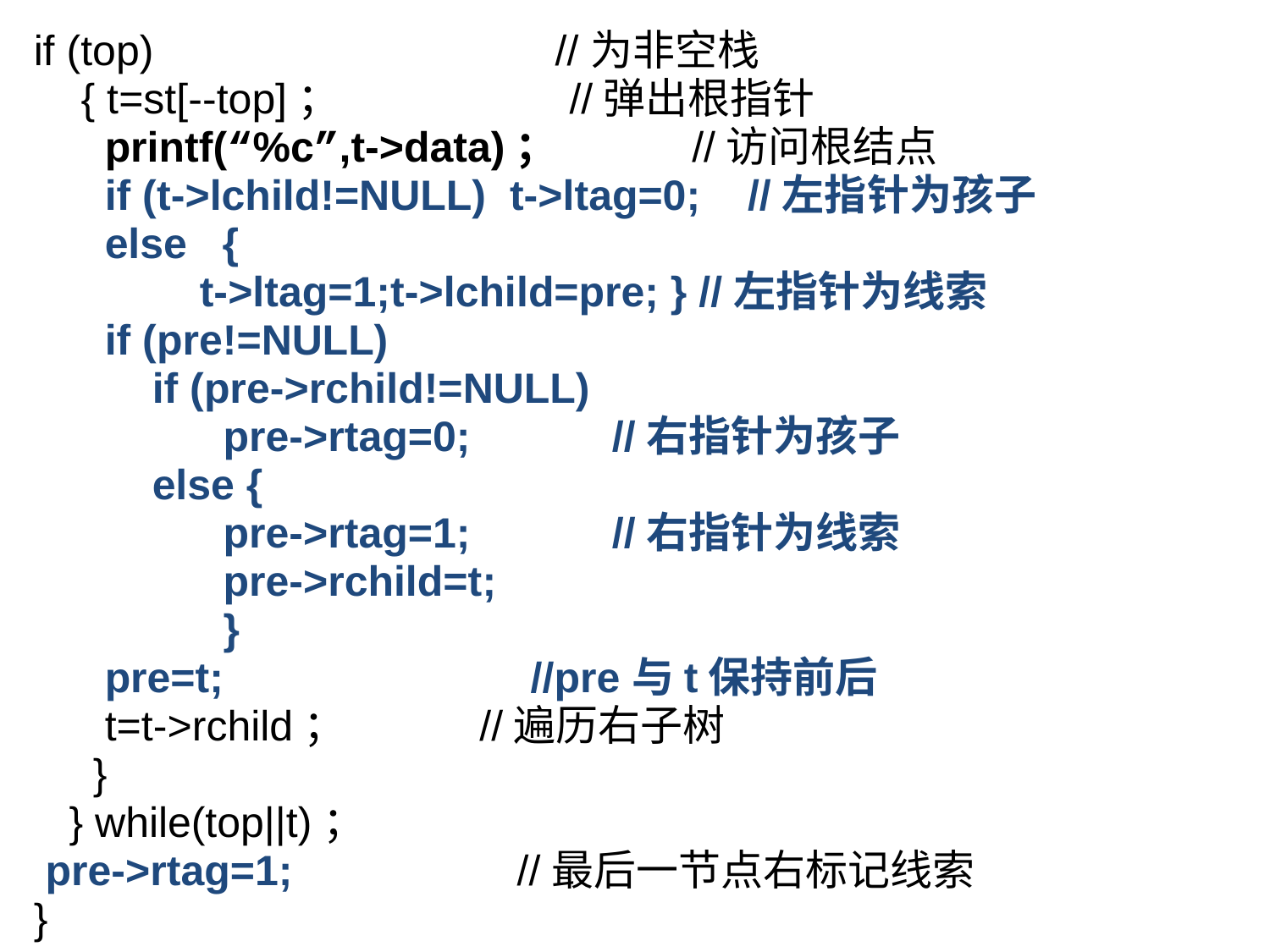

if (top)                                  //为非空栈
    { t=st[--top]；                       //弹出根指针
      printf(“%c”,t->data)；             //访问根结点
      if (t->lchild!=NULL)  t->ltag=0;    //左指针为孩子
      else   {
              t->ltag=1;t->lchild=pre; } //左指针为线索
      if (pre!=NULL)
          if (pre->rchild!=NULL)
                pre->rtag=0;            //右指针为孩子
          else {
                pre->rtag=1;            //右指针为线索
                pre->rchild=t;
                }
      pre=t;                          //pre与t保持前后
      t=t->rchild；             //遍历右子树
     }
   } while(top||t)；
 pre->rtag=1;                   //最后一节点右标记线索
}